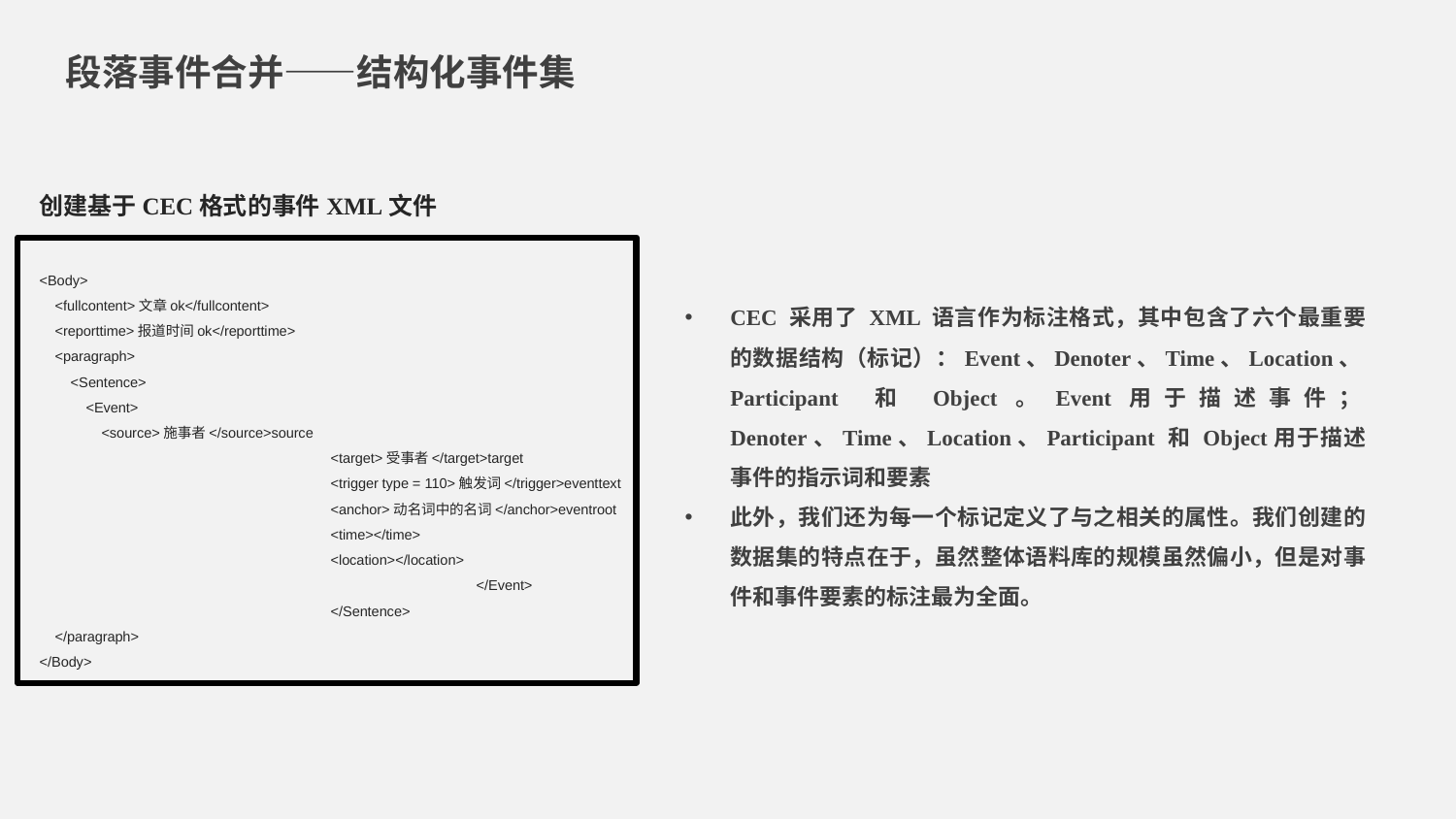

段落事件合并——结构化事件集
创建基于CEC格式的事件XML文件

<Body>
    <fullcontent>文章ok</fullcontent>
    <reporttime>报道时间ok</reporttime>
    <paragraph>
        <Sentence>
            <Event>
                <source>施事者</source>source
        		<target>受事者</target>target
        		<trigger type = 110>触发词</trigger>eventtext
        		<anchor>动名词中的名词</anchor>eventroot
        		<time></time>
        		<location></location>
			</Event>
		</Sentence>
    </paragraph>
</Body>

CEC 采用了 XML 语言作为标注格式，其中包含了六个最重要的数据结构（标记）：Event、Denoter、Time、Location、Participant 和 Object。Event用于描述事件；Denoter、Time、Location、Participant 和 Object用于描述事件的指示词和要素
此外，我们还为每一个标记定义了与之相关的属性。我们创建的数据集的特点在于，虽然整体语料库的规模虽然偏小，但是对事件和事件要素的标注最为全面。